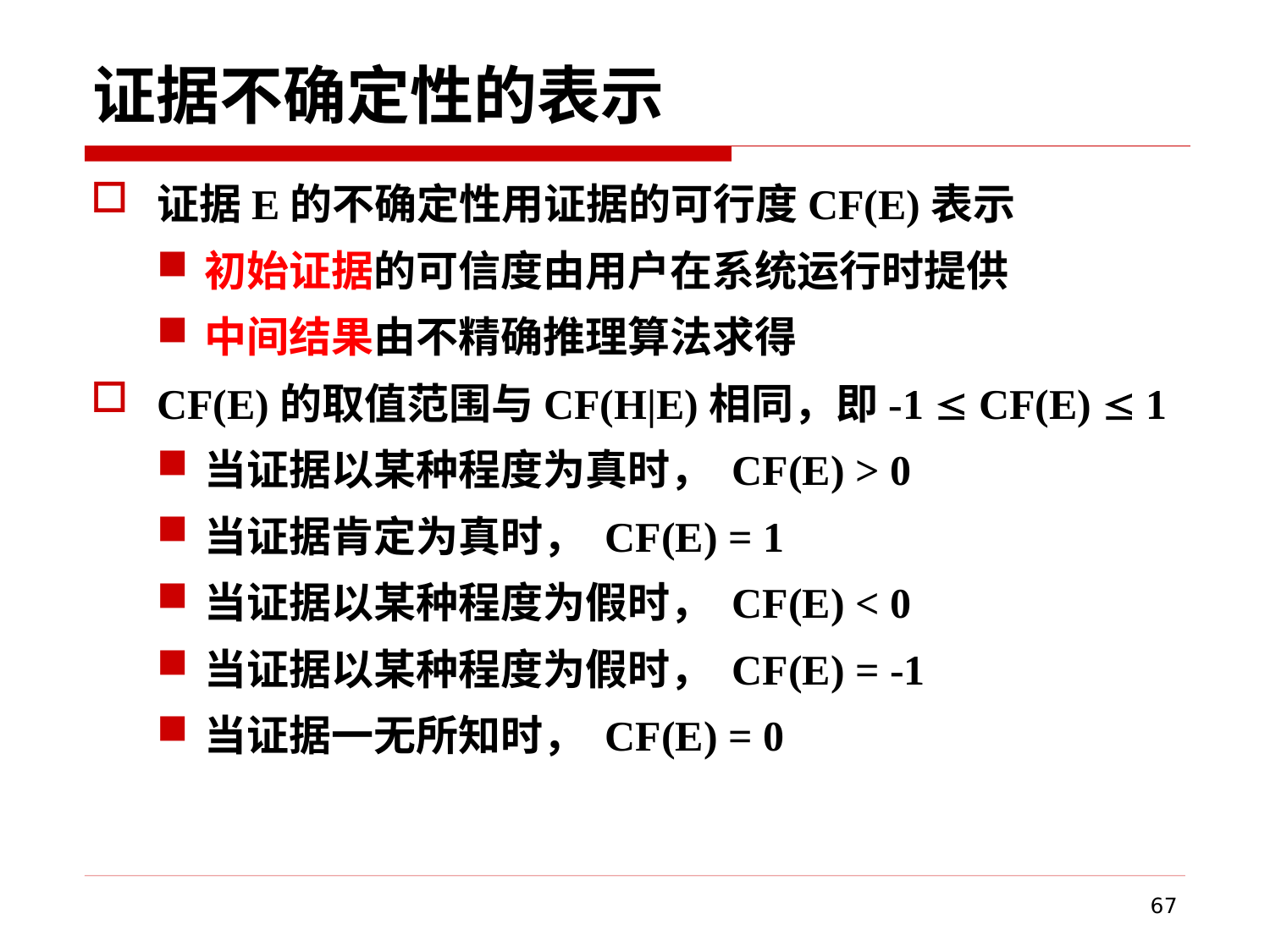

# 证据不确定性的表示
证据E的不确定性用证据的可行度CF(E)表示
初始证据的可信度由用户在系统运行时提供
中间结果由不精确推理算法求得
CF(E)的取值范围与CF(H|E)相同，即-1 ≤ CF(E) ≤ 1
当证据以某种程度为真时， CF(E) > 0
当证据肯定为真时， CF(E) = 1
当证据以某种程度为假时， CF(E) < 0
当证据以某种程度为假时， CF(E) = -1
当证据一无所知时， CF(E) = 0

67